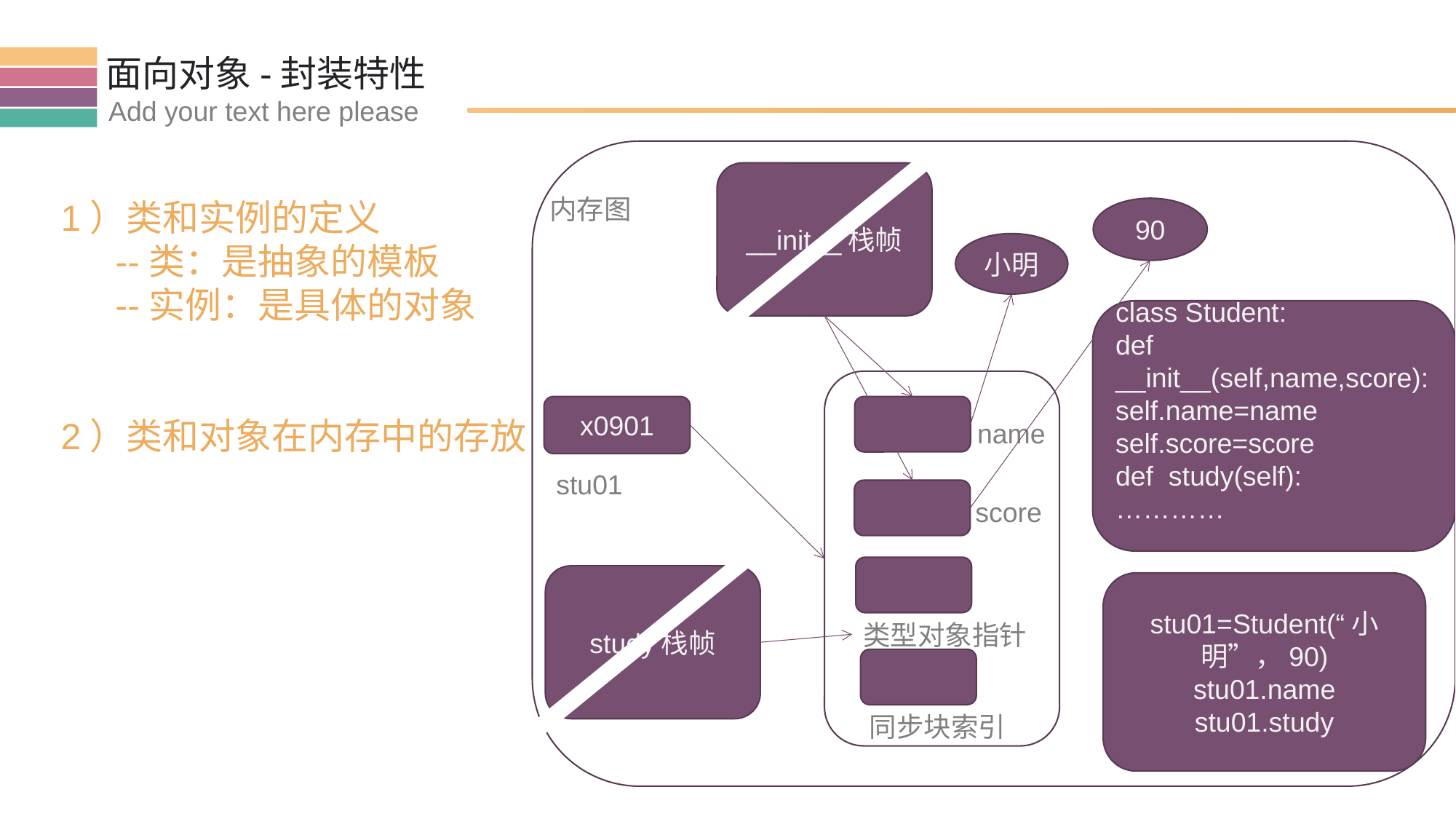

面向对象-封装特性

Add your text here please

__init__栈帧
内存图
1）类和实例的定义
--类：是抽象的模板
--实例：是具体的对象

2）类和对象在内存中的存放

90
小明
class Student:
def  __init__(self,name,score):
self.name=name
self.score=score
def  study(self):
…………

x0901
name
stu01

score

study栈帧
stu01=Student(“小明”，90)
stu01.name
stu01.study
类型对象指针

同步块索引